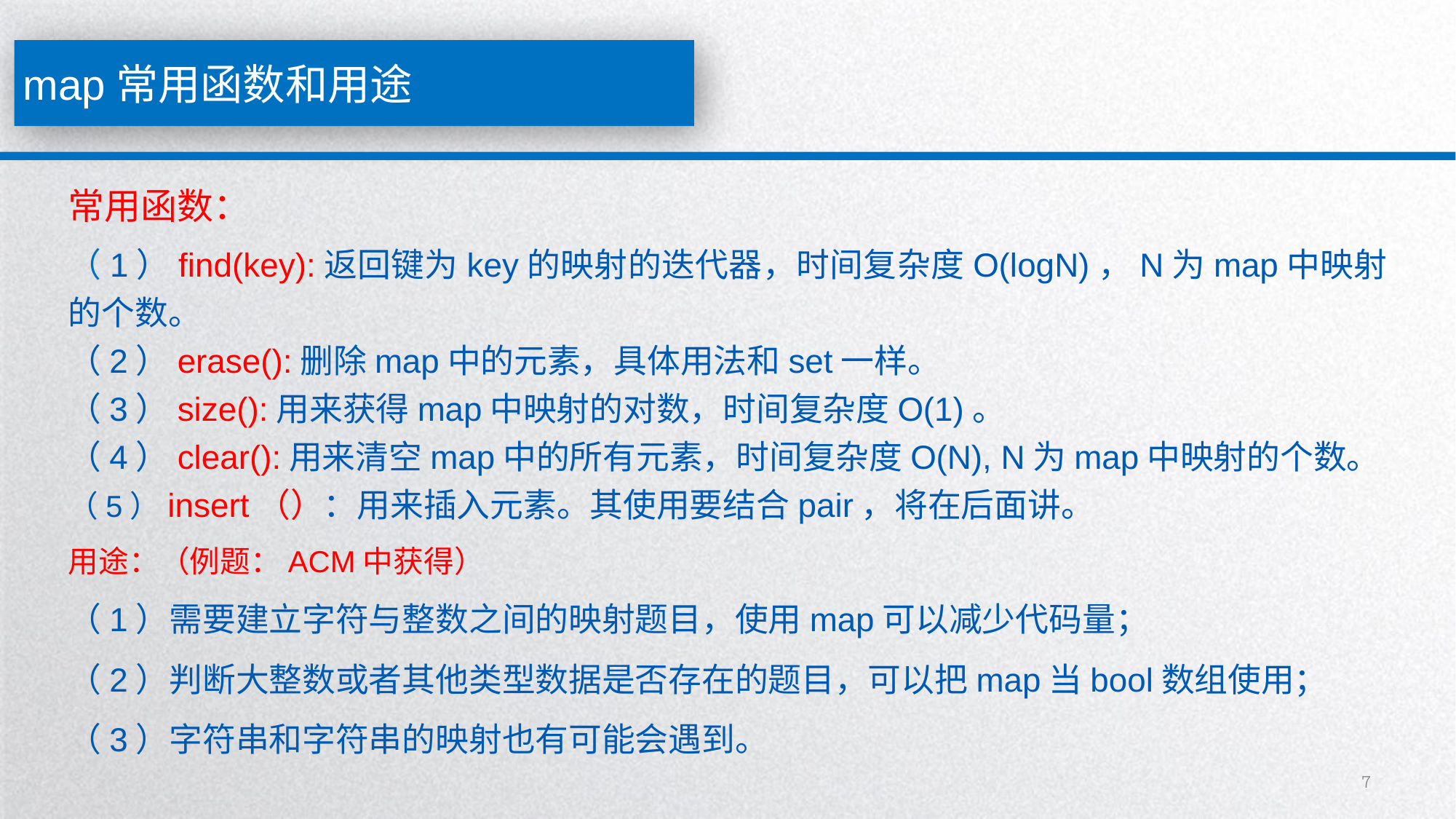

map常用函数和用途
常用函数：
（1）find(key):返回键为key的映射的迭代器，时间复杂度O(logN)，N为map中映射的个数。
（2）erase():删除map中的元素，具体用法和set一样。
（3）size():用来获得map中映射的对数，时间复杂度O(1)。
（4）clear():用来清空map中的所有元素，时间复杂度O(N), N为map中映射的个数。
（5）insert（）：用来插入元素。其使用要结合pair，将在后面讲。
用途：（例题：ACM中获得）
（1）需要建立字符与整数之间的映射题目，使用map可以减少代码量；
（2）判断大整数或者其他类型数据是否存在的题目，可以把map当bool数组使用；
（3）字符串和字符串的映射也有可能会遇到。
7